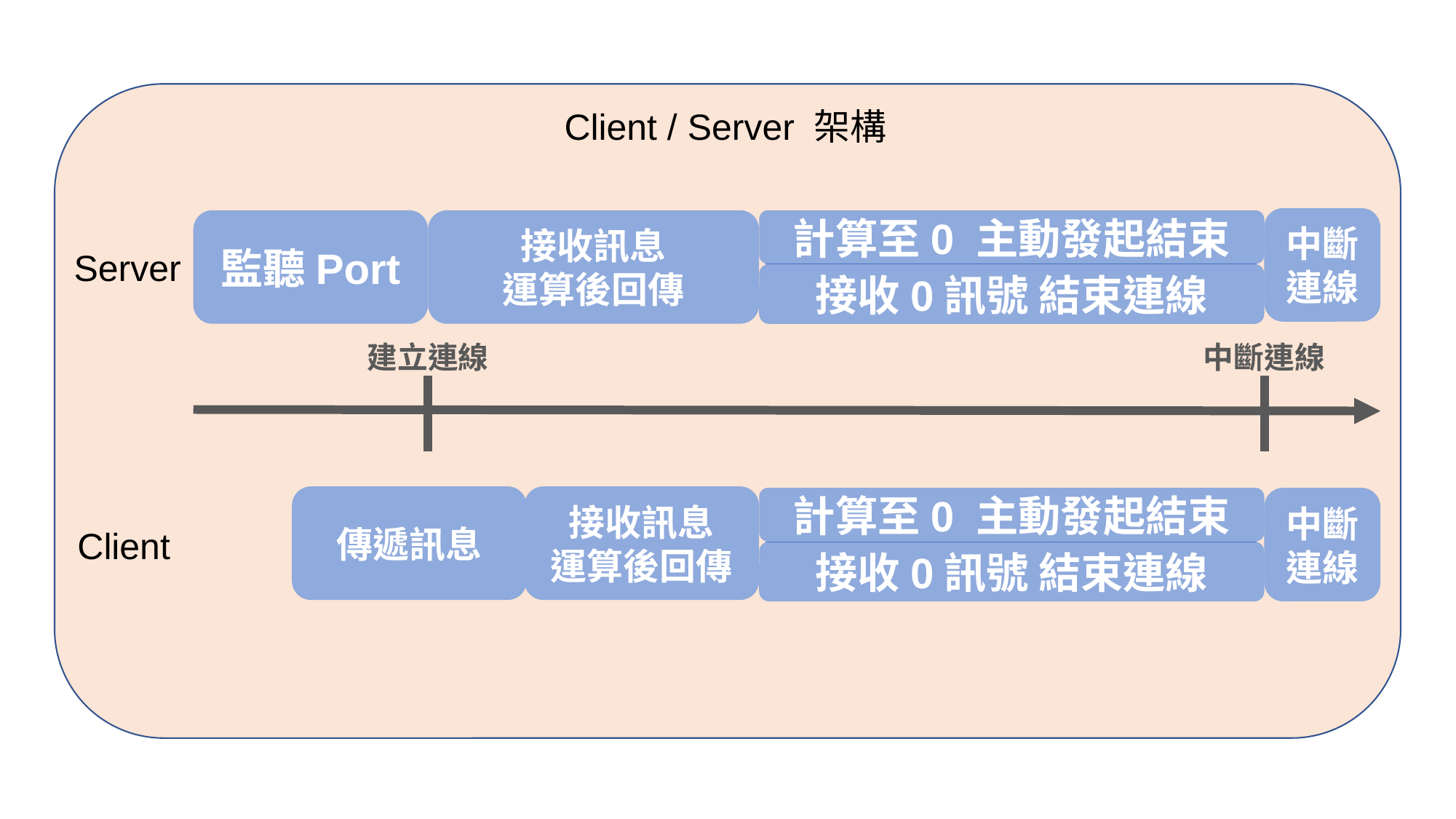

Client / Server 架構
中斷
連線
監聽Port
接收訊息
運算後回傳
計算至0 主動發起結束
Server
接收0訊號 結束連線
建立連線
中斷連線
傳遞訊息
接收訊息
運算後回傳
計算至0 主動發起結束
中斷
連線
Client
接收0訊號 結束連線